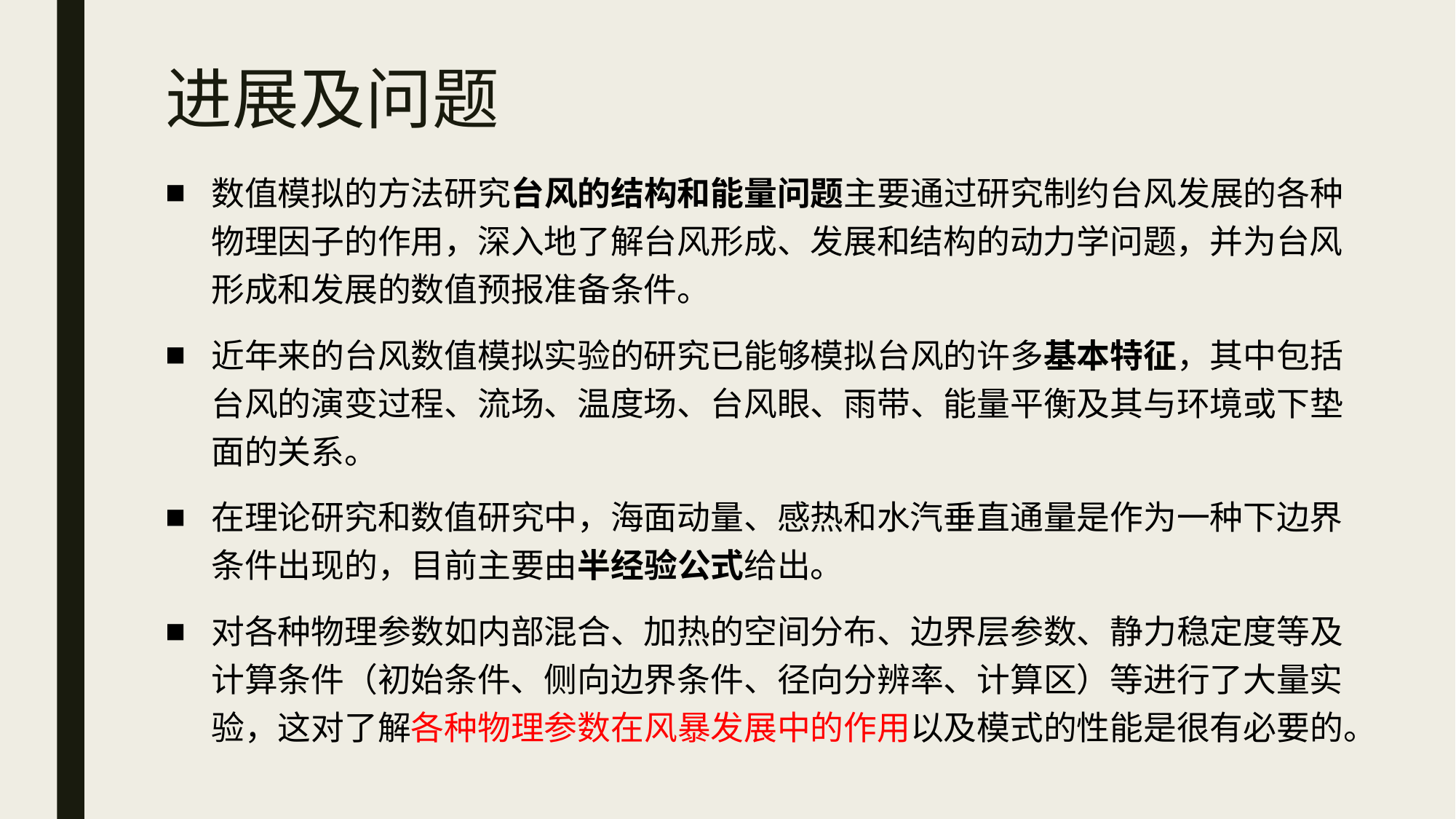

# 进展及问题
数值模拟的方法研究台风的结构和能量问题主要通过研究制约台风发展的各种物理因子的作用，深入地了解台风形成、发展和结构的动力学问题，并为台风形成和发展的数值预报准备条件。
近年来的台风数值模拟实验的研究已能够模拟台风的许多基本特征，其中包括台风的演变过程、流场、温度场、台风眼、雨带、能量平衡及其与环境或下垫面的关系。
在理论研究和数值研究中，海面动量、感热和水汽垂直通量是作为一种下边界条件出现的，目前主要由半经验公式给出。
对各种物理参数如内部混合、加热的空间分布、边界层参数、静力稳定度等及计算条件（初始条件、侧向边界条件、径向分辨率、计算区）等进行了大量实验，这对了解各种物理参数在风暴发展中的作用以及模式的性能是很有必要的。